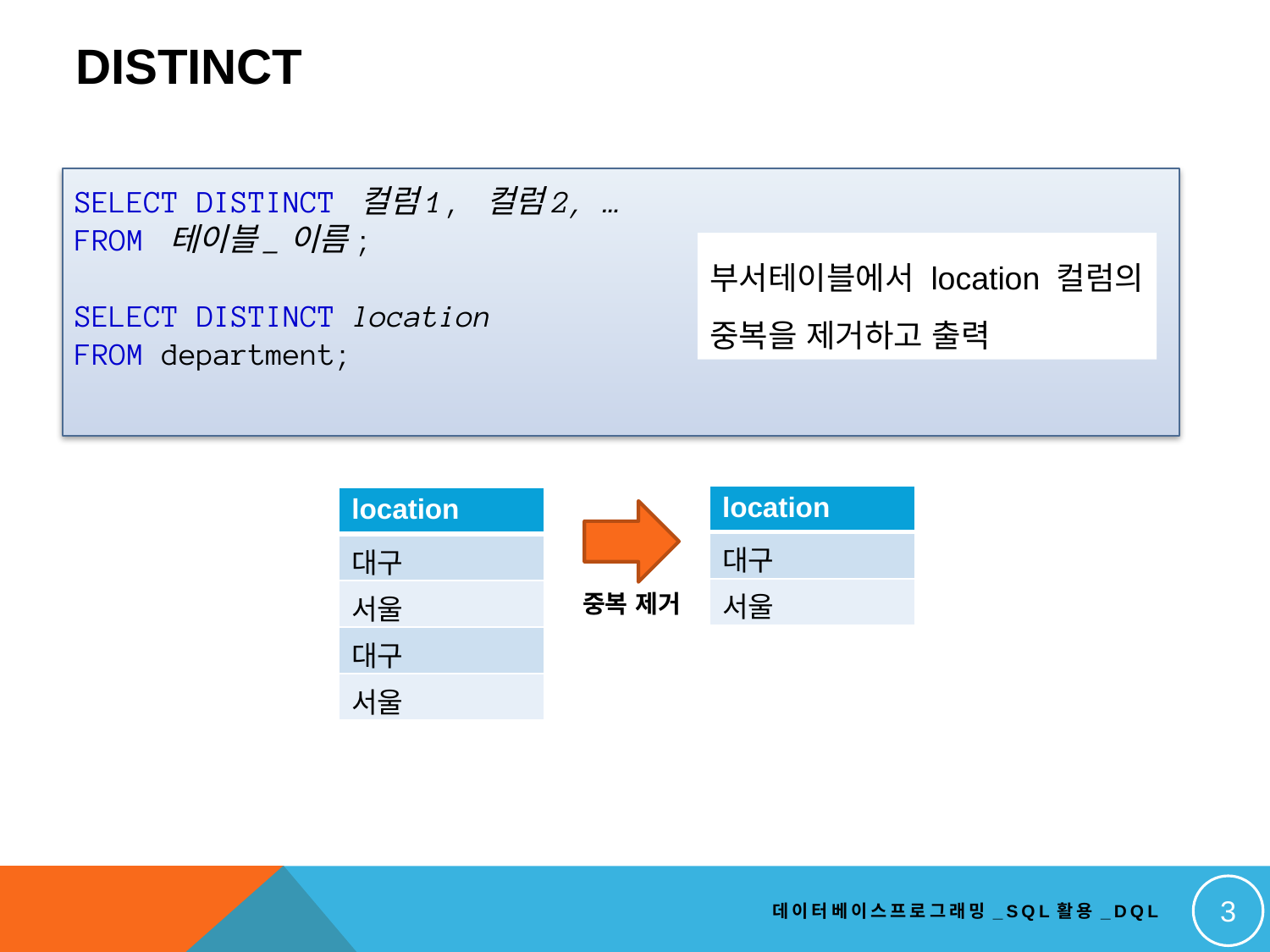

DISTINCT

SELECT DISTINCT 컬럼1, 컬럼2, …
FROM 테이블_이름;

SELECT DISTINCT location
FROM department;
부서테이블에서 location 컬럼의
중복을 제거하고 출력
| location |
| --- |
| 대구 |
| 서울 |
| location |
| --- |
| 대구 |
| 서울 |
| 대구 |
| 서울 |

 중복 제거
3
데이터베이스프로그래밍_SQL활용_DQL